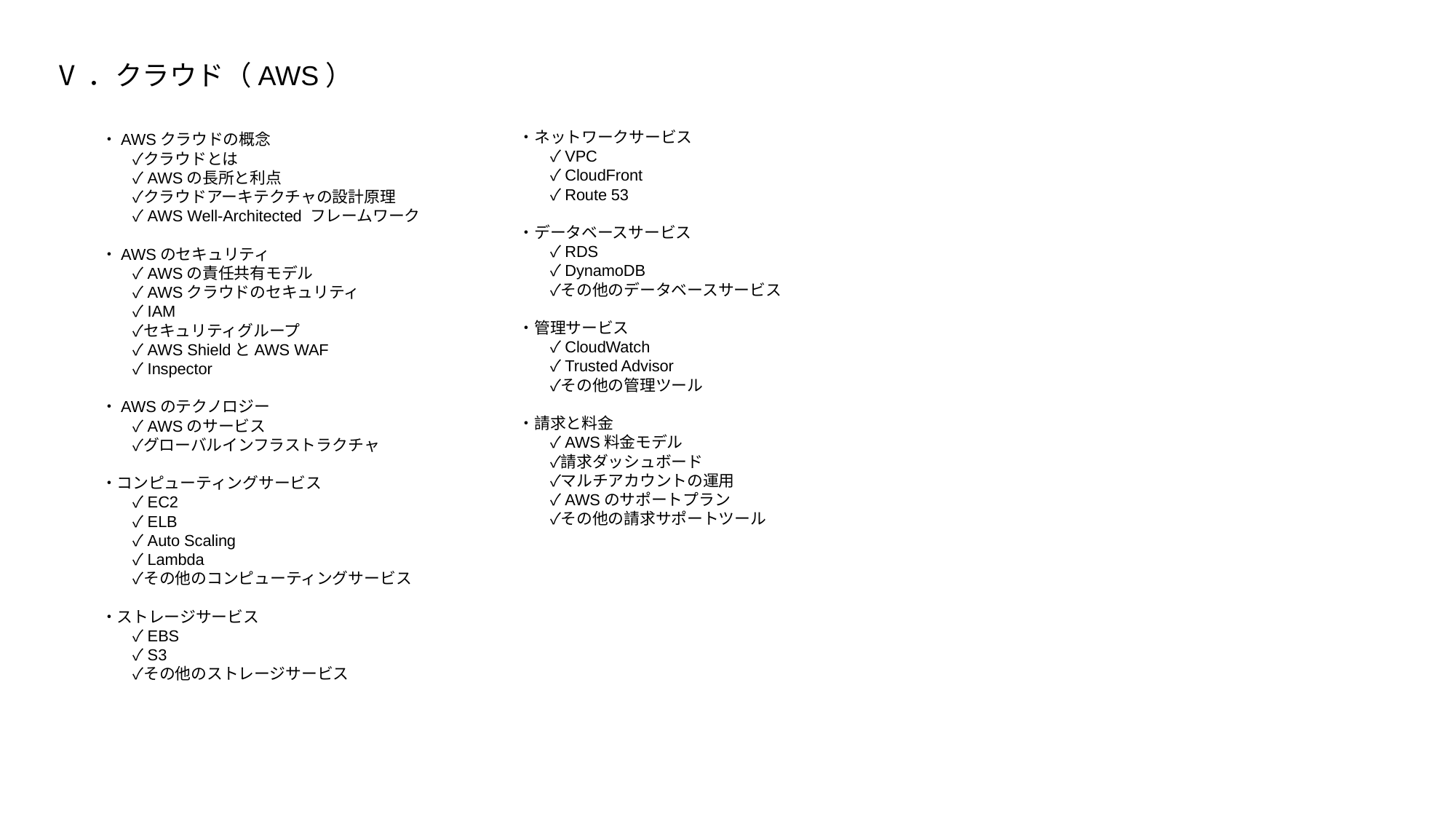

Ⅴ．クラウド（AWS）

　　　・AWSクラウドの概念
　　　　　✓クラウドとは
　　　　　✓AWSの長所と利点
　　　　　✓クラウドアーキテクチャの設計原理
　　　　　✓AWS Well-Architected フレームワーク

　　　・AWSのセキュリティ
　　　　　✓AWSの責任共有モデル
　　　　　✓AWSクラウドのセキュリティ
　　　　　✓IAM
　　　　　✓セキュリティグループ
　　　　　✓AWS ShieldとAWS WAF
　　　　　✓Inspector

　　　・AWSのテクノロジー
　　　　　✓AWSのサービス
　　　　　✓グローバルインフラストラクチャ

　　　・コンピューティングサービス
　　　　　✓EC2
　　　　　✓ELB
　　　　　✓Auto Scaling
　　　　　✓Lambda
　　　　　✓その他のコンピューティングサービス

　　　・ストレージサービス
　　　　　✓EBS
　　　　　✓S3
　　　　　✓その他のストレージサービス

　　　・ネットワークサービス
　　　　　✓VPC
　　　　　✓CloudFront
　　　　　✓Route 53

　　　・データベースサービス
　　　　　✓RDS
　　　　　✓DynamoDB
　　　　　✓その他のデータベースサービス

　　　・管理サービス
　　　　　✓CloudWatch
　　　　　✓Trusted Advisor
　　　　　✓その他の管理ツール

　　　・請求と料金
　　　　　✓AWS料金モデル
　　　　　✓請求ダッシュボード
　　　　　✓マルチアカウントの運用
　　　　　✓AWSのサポートプラン
　　　　　✓その他の請求サポートツール